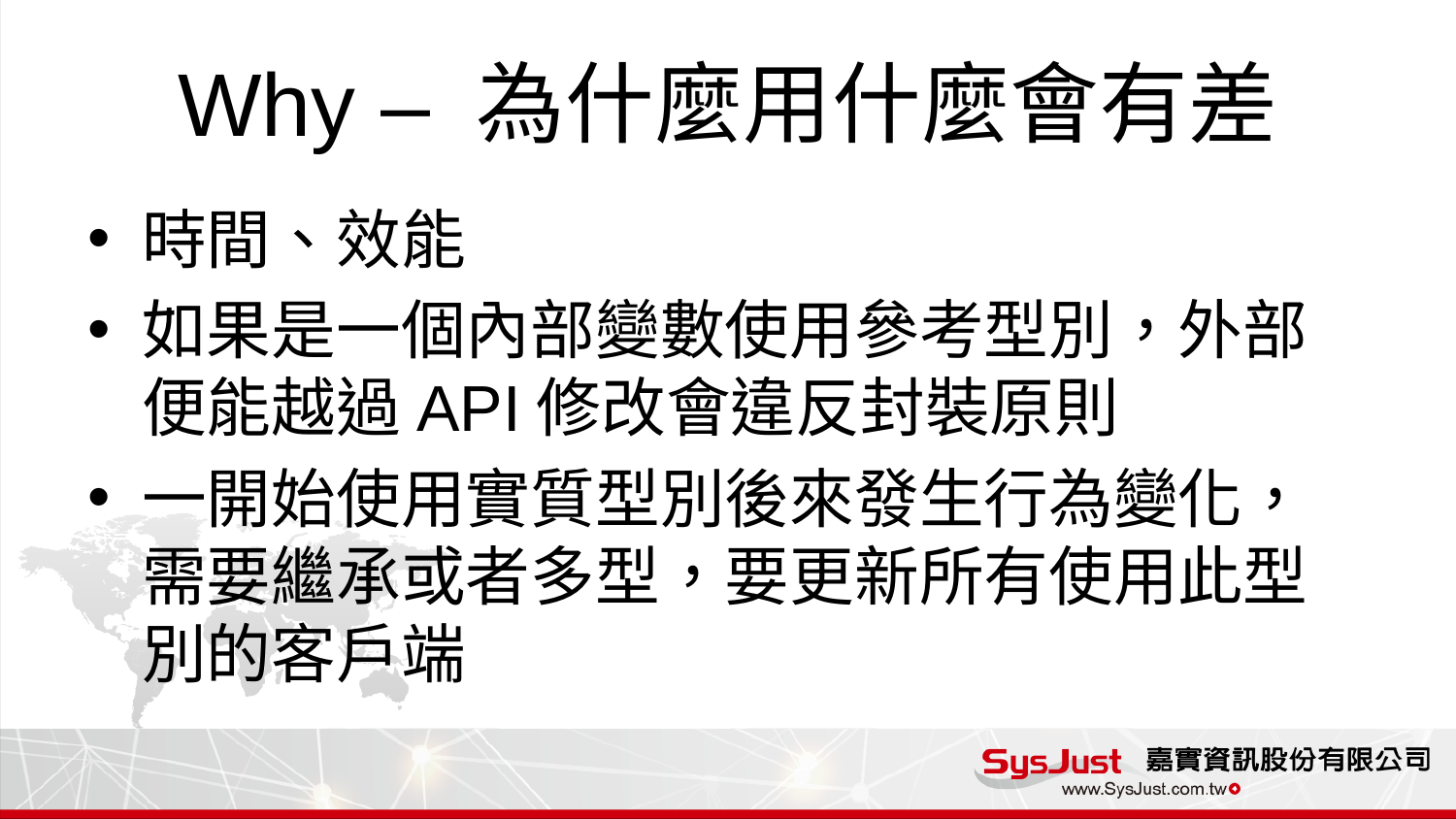

# Why – 為什麼用什麼會有差
時間、效能
如果是一個內部變數使用參考型別，外部便能越過API修改會違反封裝原則
一開始使用實質型別後來發生行為變化，需要繼承或者多型，要更新所有使用此型別的客戶端